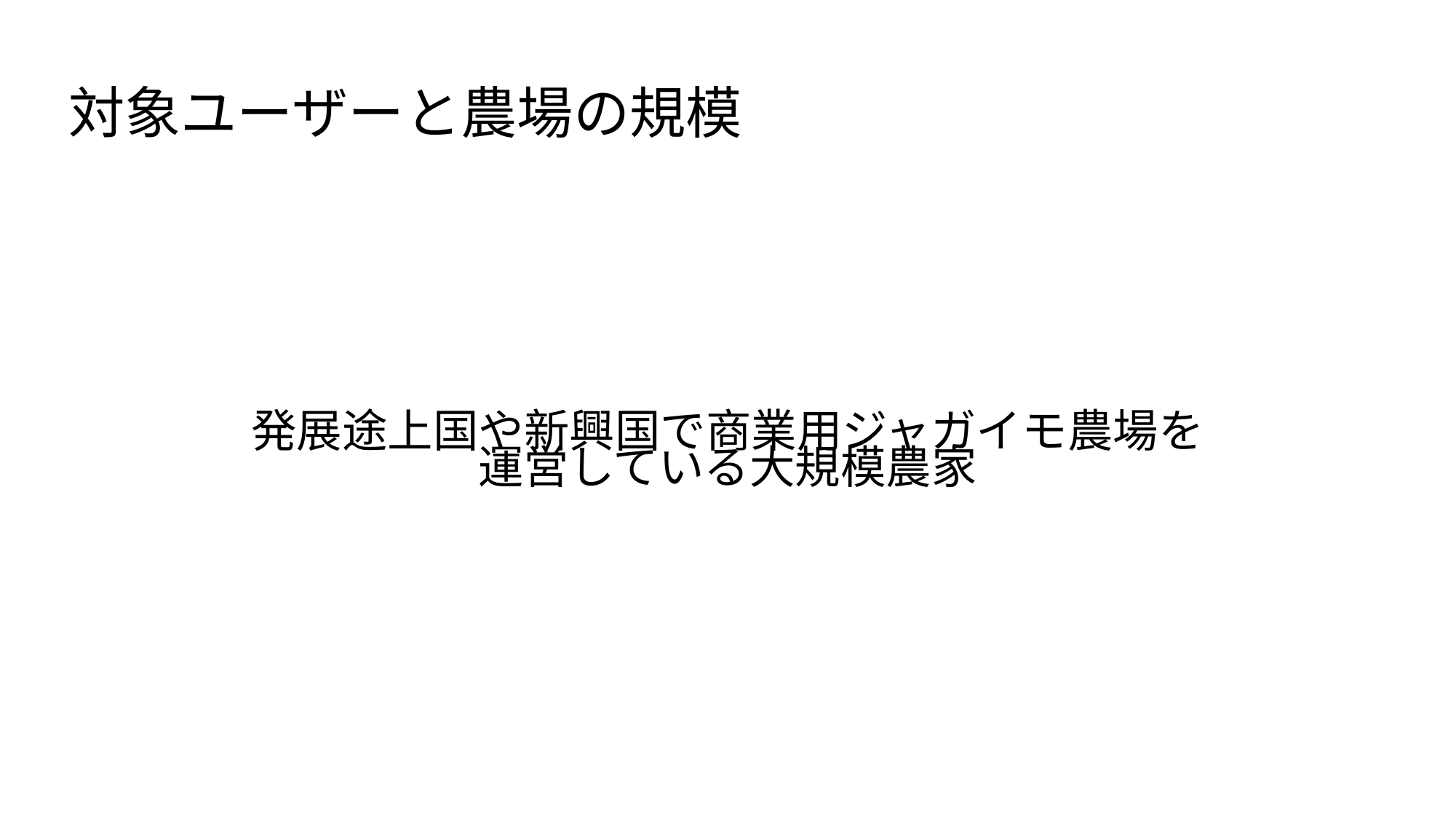

対象ユーザーと農場の規模
発展途上国や新興国で商業用ジャガイモ農場を
運営している大規模農家